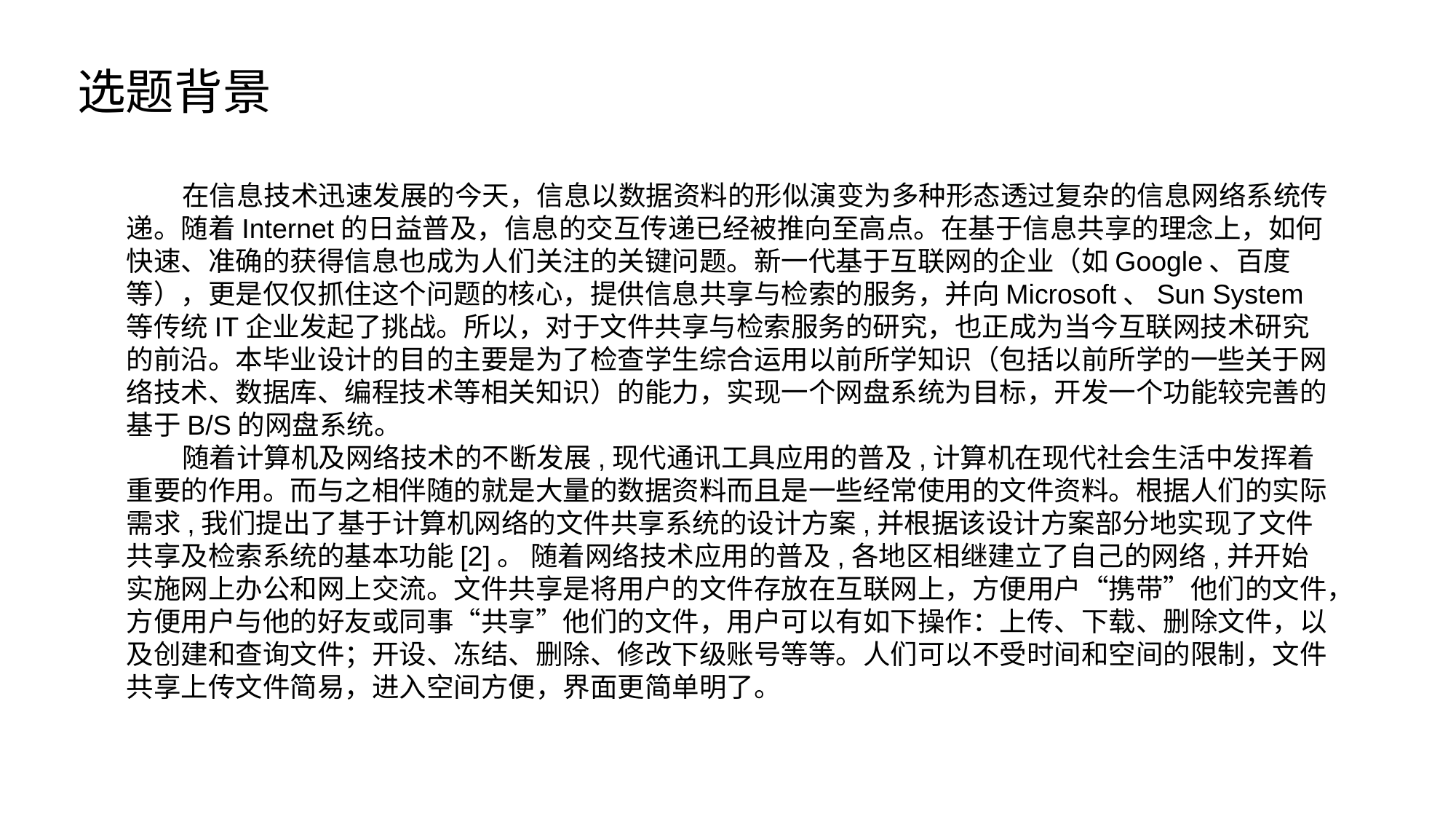

选题背景
        在信息技术迅速发展的今天，信息以数据资料的形似演变为多种形态透过复杂的信息网络系统传递。随着Internet的日益普及，信息的交互传递已经被推向至高点。在基于信息共享的理念上，如何快速、准确的获得信息也成为人们关注的关键问题。新一代基于互联网的企业（如Google、百度等），更是仅仅抓住这个问题的核心，提供信息共享与检索的服务，并向Microsoft、Sun System等传统IT企业发起了挑战。所以，对于文件共享与检索服务的研究，也正成为当今互联网技术研究的前沿。本毕业设计的目的主要是为了检查学生综合运用以前所学知识（包括以前所学的一些关于网络技术、数据库、编程技术等相关知识）的能力，实现一个网盘系统为目标，开发一个功能较完善的基于B/S的网盘系统。
        随着计算机及网络技术的不断发展,现代通讯工具应用的普及,计算机在现代社会生活中发挥着重要的作用。而与之相伴随的就是大量的数据资料而且是一些经常使用的文件资料。根据人们的实际需求,我们提出了基于计算机网络的文件共享系统的设计方案,并根据该设计方案部分地实现了文件共享及检索系统的基本功能[2]。 随着网络技术应用的普及,各地区相继建立了自己的网络,并开始实施网上办公和网上交流。文件共享是将用户的文件存放在互联网上，方便用户“携带”他们的文件，方便用户与他的好友或同事“共享”他们的文件，用户可以有如下操作：上传、下载、删除文件，以及创建和查询文件；开设、冻结、删除、修改下级账号等等。人们可以不受时间和空间的限制，文件共享上传文件简易，进入空间方便，界面更简单明了。